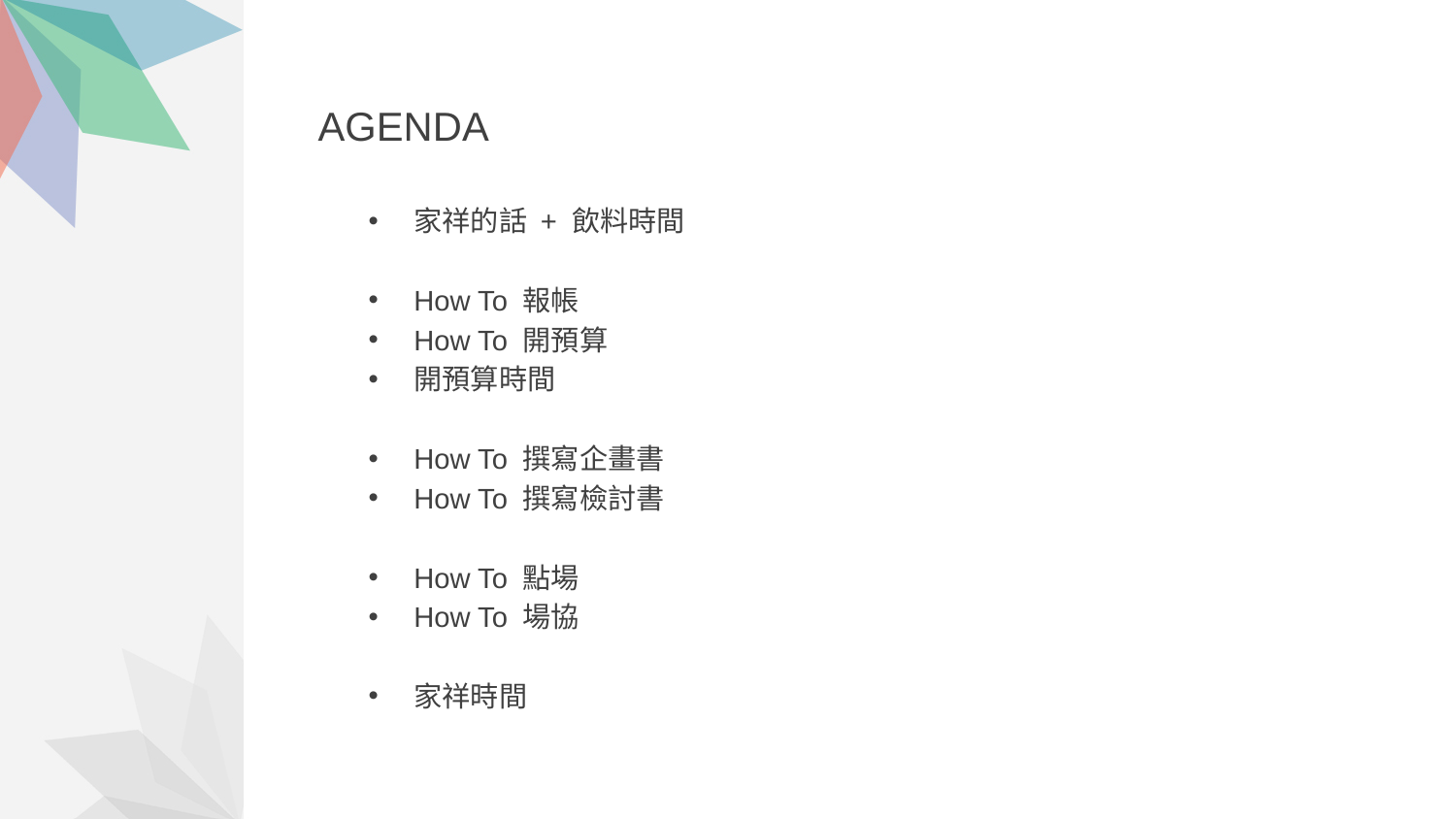

AGENDA
家祥的話 + 飲料時間

How To 報帳
How To 開預算
開預算時間

How To 撰寫企畫書
How To 撰寫檢討書

How To 點場
How To 場協

家祥時間